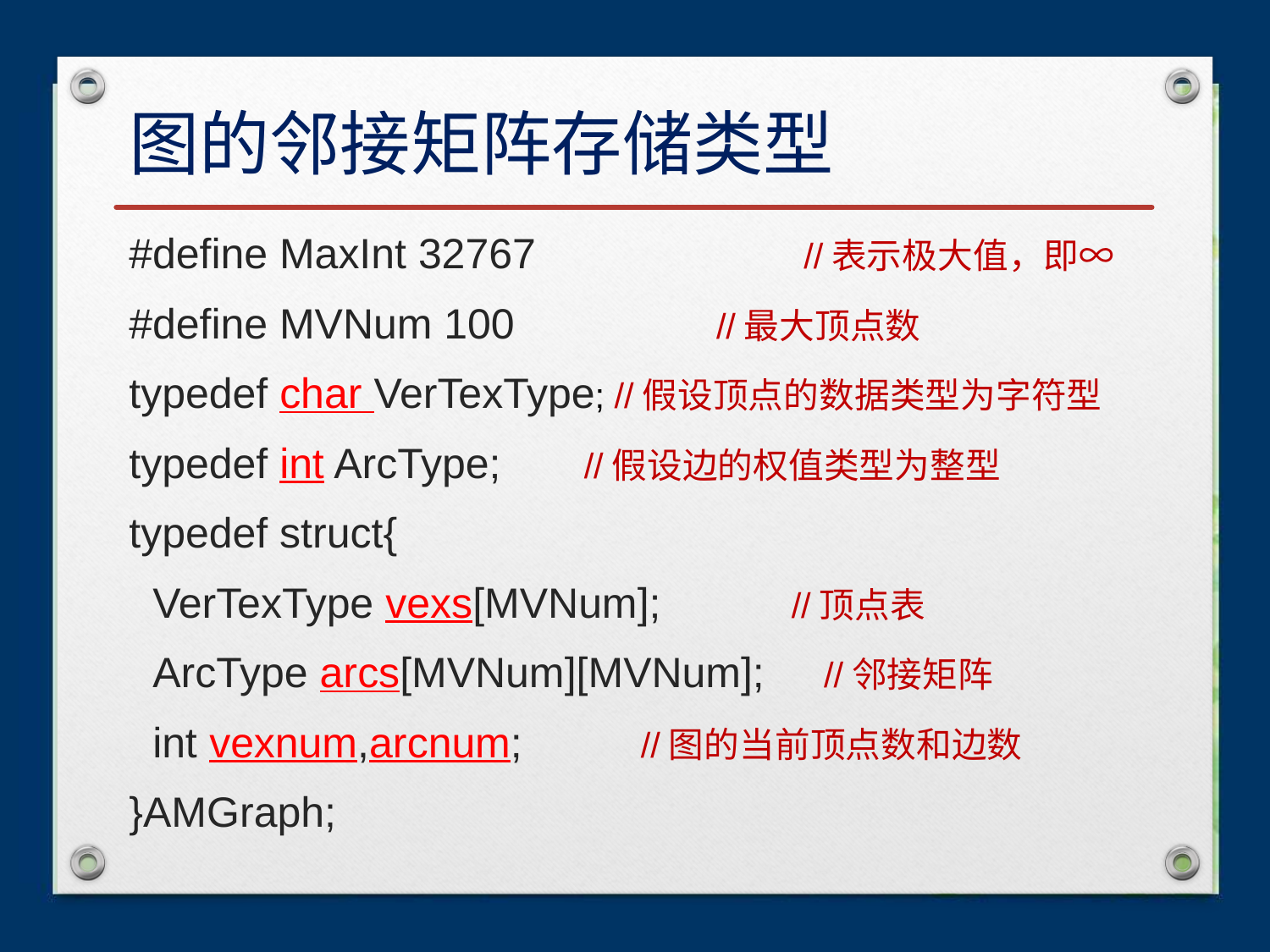

# 图的邻接矩阵存储类型
#define MaxInt 32767             	//表示极大值，即∞
#define MVNum 100                 //最大顶点数
typedef char VerTexType; //假设顶点的数据类型为字符型
typedef int ArcType;       //假设边的权值类型为整型
typedef struct{
  VerTexType vexs[MVNum];           //顶点表
  ArcType arcs[MVNum][MVNum];     //邻接矩阵
  int vexnum,arcnum;          //图的当前顶点数和边数
}AMGraph;